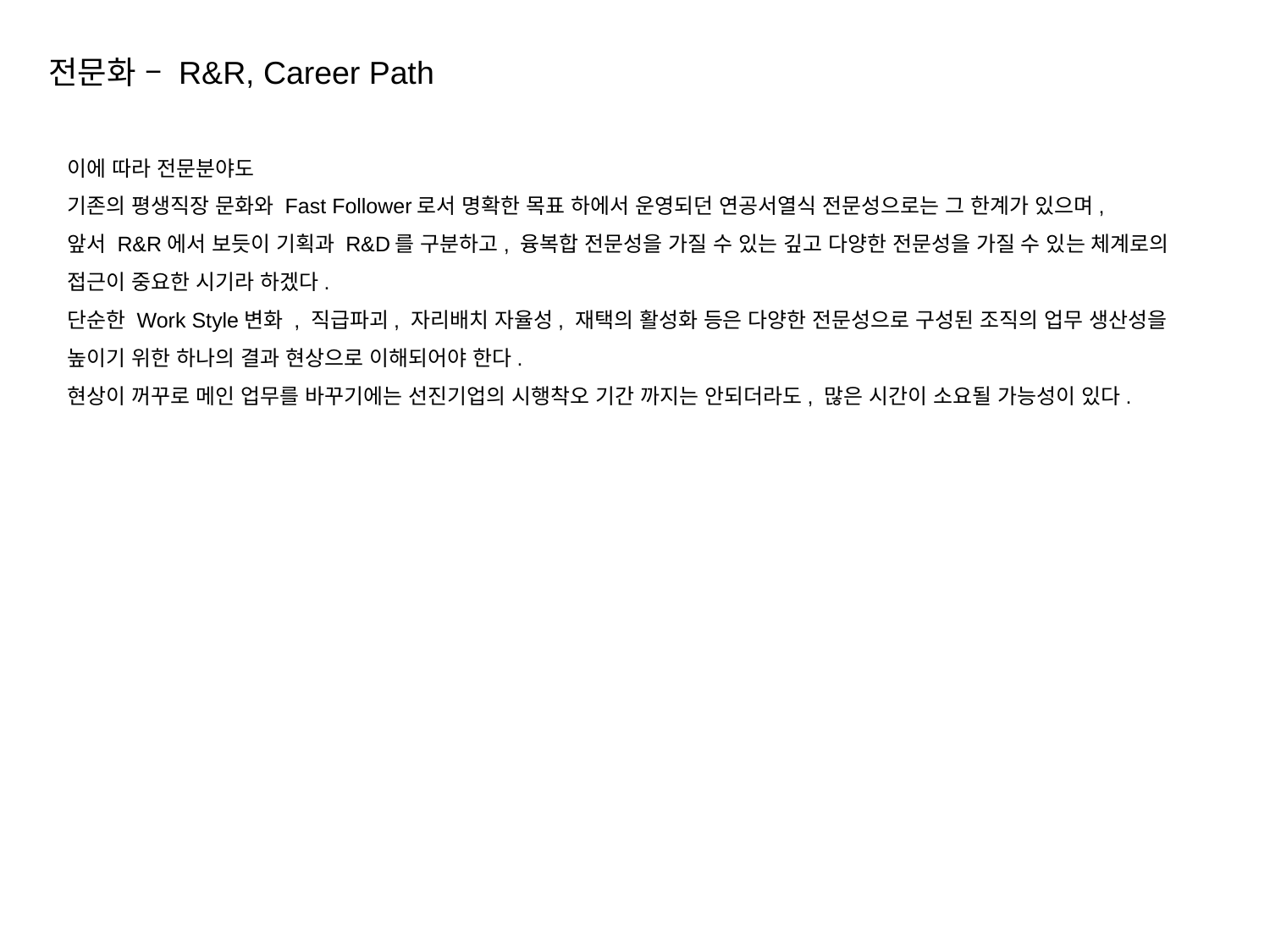

전문화 – R&R, Career Path
이에 따라 전문분야도
기존의 평생직장 문화와 Fast Follower로서 명확한 목표 하에서 운영되던 연공서열식 전문성으로는 그 한계가 있으며,
앞서 R&R에서 보듯이 기획과 R&D를 구분하고, 융복합 전문성을 가질 수 있는 깊고 다양한 전문성을 가질 수 있는 체계로의 접근이 중요한 시기라 하겠다.
단순한 Work Style변화 , 직급파괴, 자리배치 자율성, 재택의 활성화 등은 다양한 전문성으로 구성된 조직의 업무 생산성을 높이기 위한 하나의 결과 현상으로 이해되어야 한다.
현상이 꺼꾸로 메인 업무를 바꾸기에는 선진기업의 시행착오 기간 까지는 안되더라도, 많은 시간이 소요될 가능성이 있다.